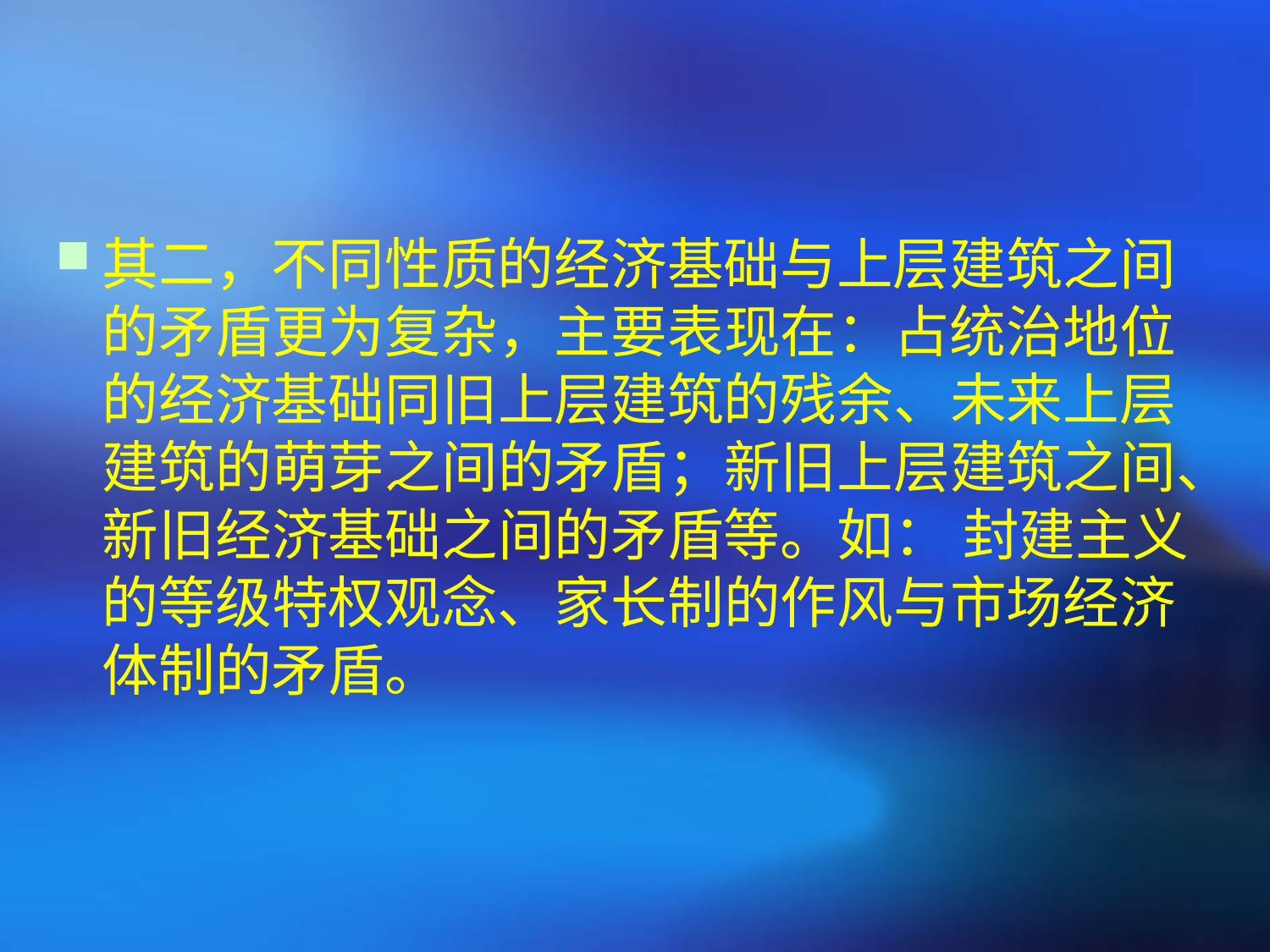

其二，不同性质的经济基础与上层建筑之间的矛盾更为复杂，主要表现在：占统治地位的经济基础同旧上层建筑的残余、未来上层建筑的萌芽之间的矛盾；新旧上层建筑之间、新旧经济基础之间的矛盾等。如： 封建主义的等级特权观念、家长制的作风与市场经济体制的矛盾。